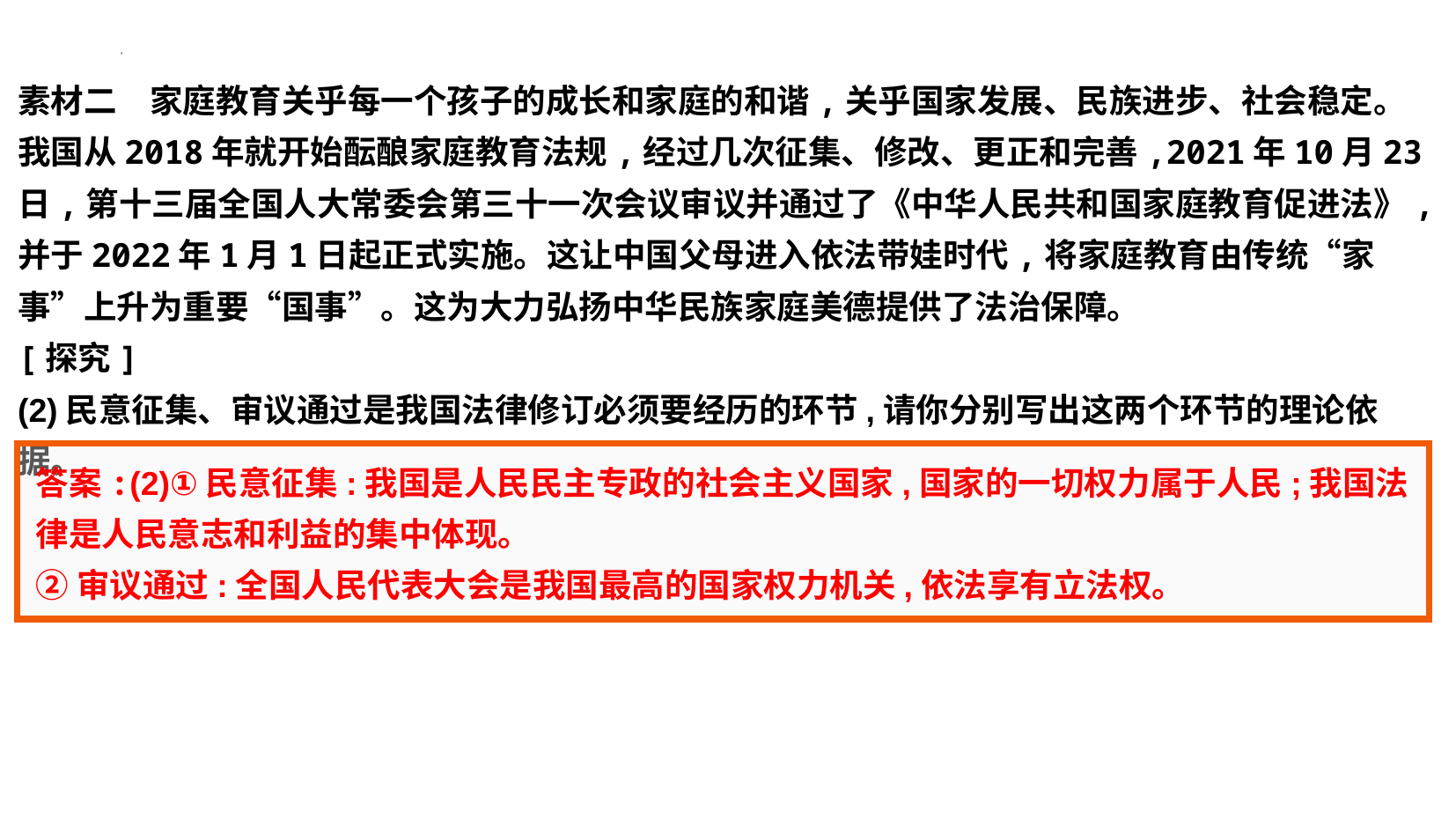

素材二　家庭教育关乎每一个孩子的成长和家庭的和谐,关乎国家发展、民族进步、社会稳定。我国从2018年就开始酝酿家庭教育法规,经过几次征集、修改、更正和完善,2021年10月23日,第十三届全国人大常委会第三十一次会议审议并通过了《中华人民共和国家庭教育促进法》,并于2022年1月1日起正式实施。这让中国父母进入依法带娃时代,将家庭教育由传统“家事”上升为重要“国事”。这为大力弘扬中华民族家庭美德提供了法治保障。
[探究]
(2)民意征集、审议通过是我国法律修订必须要经历的环节,请你分别写出这两个环节的理论依据。

答案:(2)①民意征集:我国是人民民主专政的社会主义国家,国家的一切权力属于人民;我国法律是人民意志和利益的集中体现。
②审议通过:全国人民代表大会是我国最高的国家权力机关,依法享有立法权。